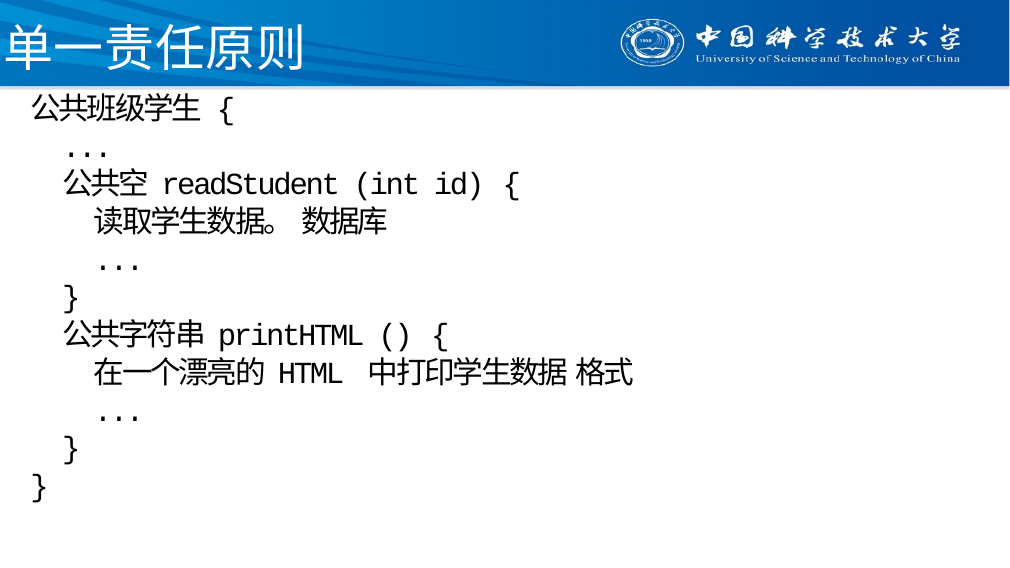

# 单一责任原则
公共班级学生 {
...
公共空 readStudent (int id) {
读取学生数据。 数据库
...
}
公共字符串 printHTML () {
在一个漂亮的 HTML 中打印学生数据 格式
...
}
}